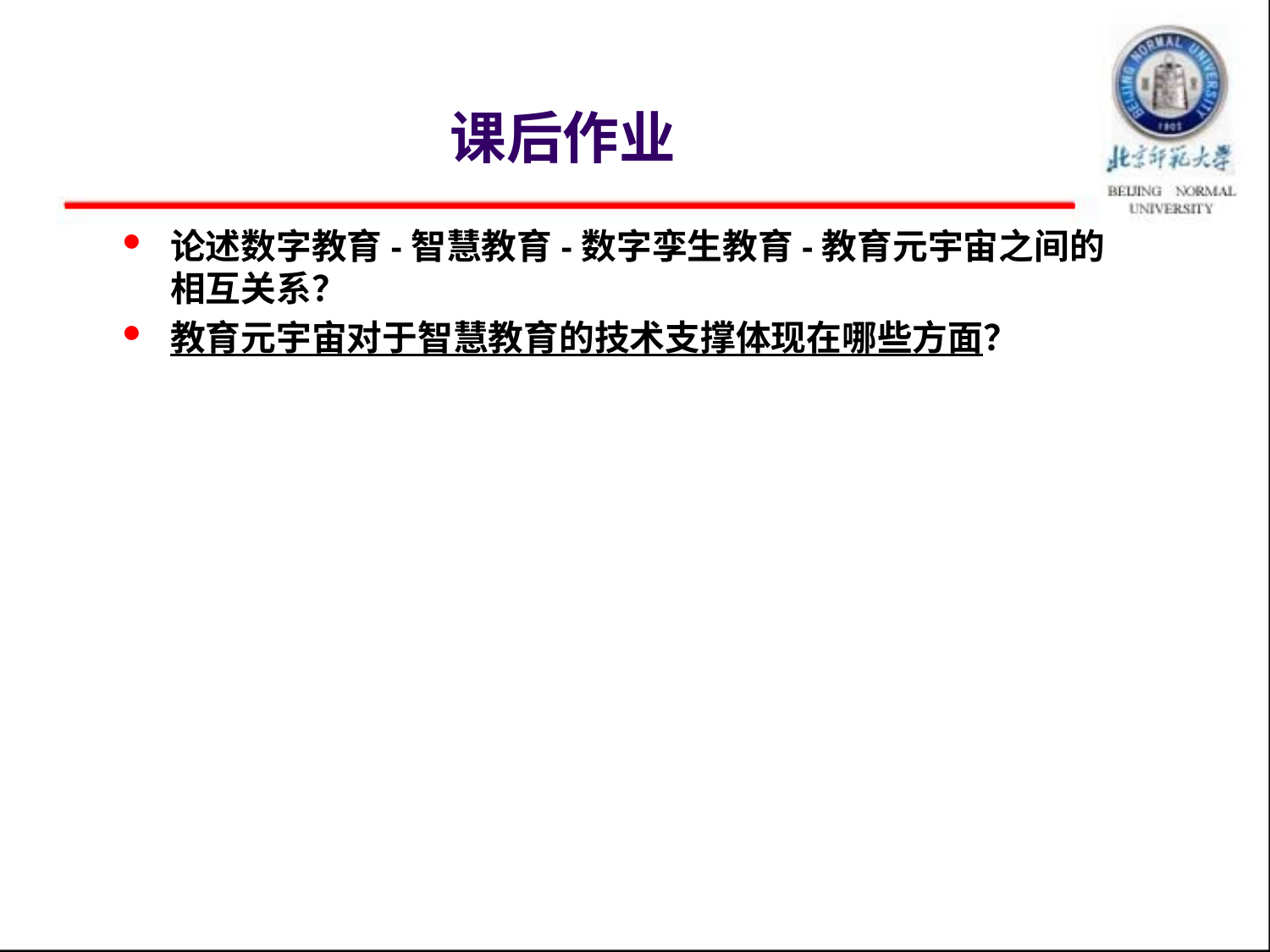

# 课后作业
论述数字教育-智慧教育-数字孪生教育-教育元宇宙之间的相互关系？
教育元宇宙对于智慧教育的技术支撑体现在哪些方面？